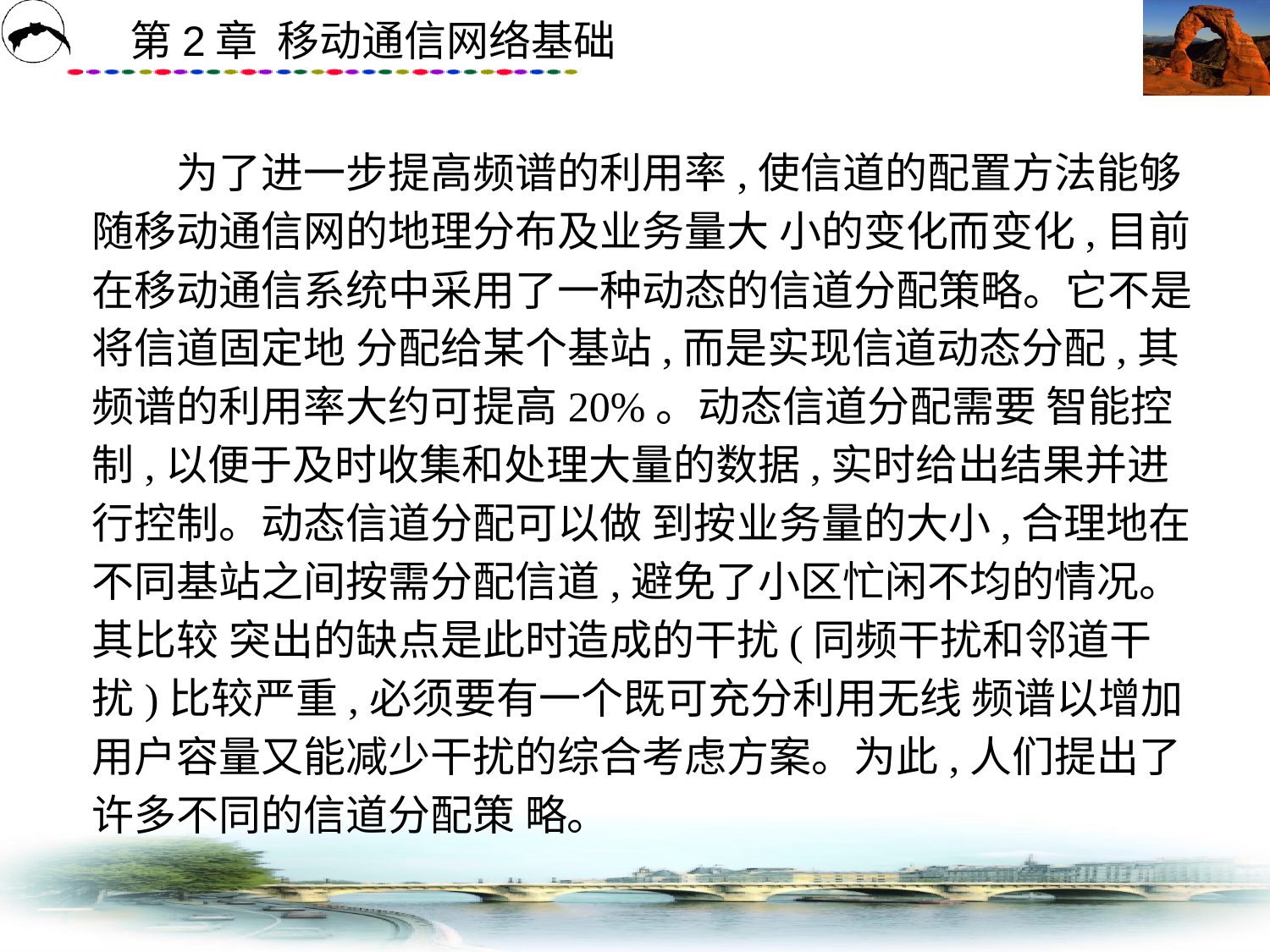

# 为了进一步提高频谱的利用率,使信道的配置方法能够随移动通信网的地理分布及业务量大 小的变化而变化,目前在移动通信系统中采用了一种动态的信道分配策略。它不是将信道固定地 分配给某个基站,而是实现信道动态分配,其频谱的利用率大约可提高20%。动态信道分配需要 智能控制,以便于及时收集和处理大量的数据,实时给出结果并进行控制。动态信道分配可以做 到按业务量的大小,合理地在不同基站之间按需分配信道,避免了小区忙闲不均的情况。其比较 突出的缺点是此时造成的干扰(同频干扰和邻道干扰)比较严重,必须要有一个既可充分利用无线 频谱以增加用户容量又能减少干扰的综合考虑方案。为此,人们提出了许多不同的信道分配策 略。